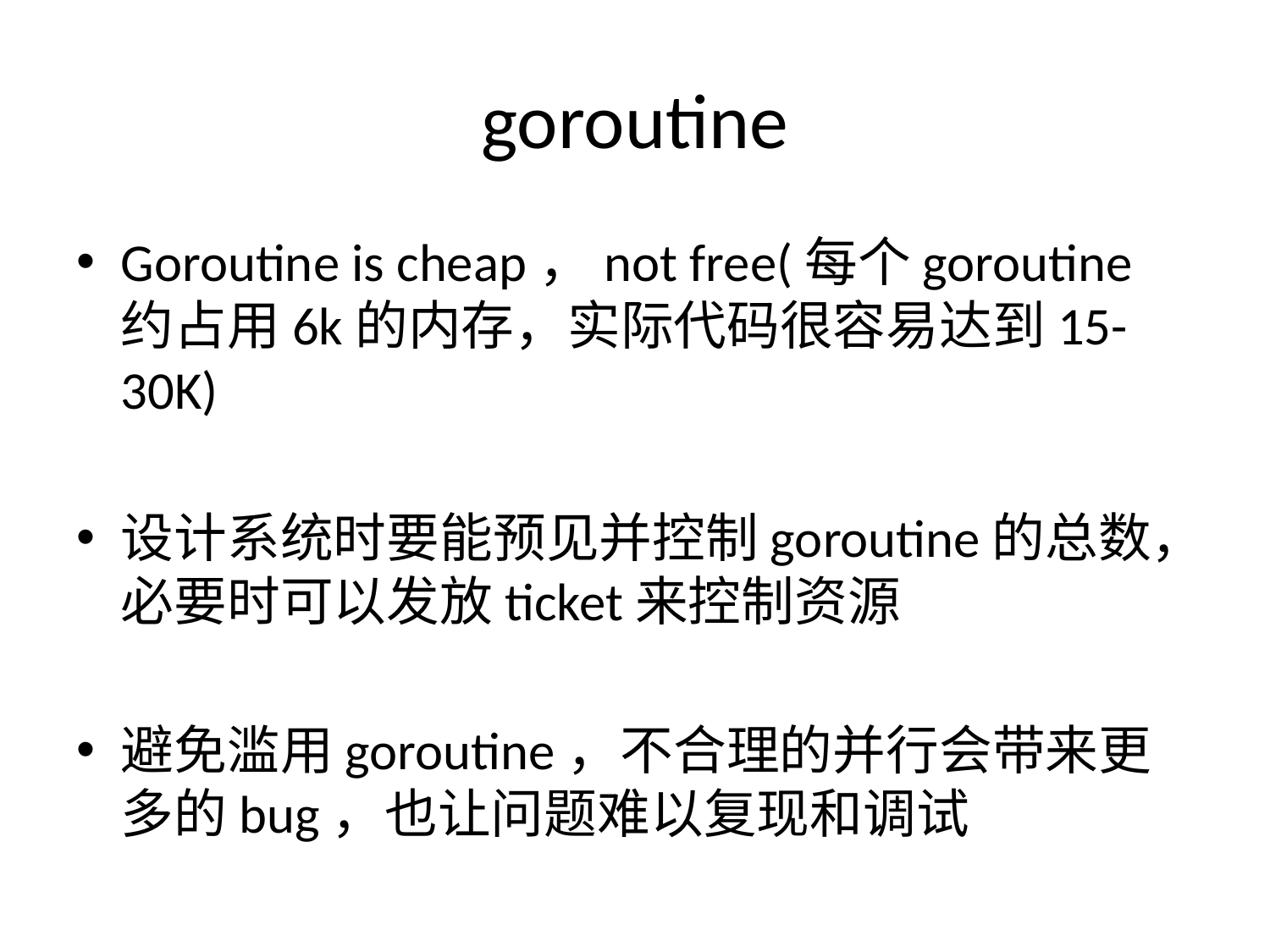

# goroutine
Goroutine is cheap，not free(每个goroutine约占用6k的内存，实际代码很容易达到15-30K)

设计系统时要能预见并控制goroutine的总数，必要时可以发放ticket来控制资源

避免滥用goroutine，不合理的并行会带来更多的bug，也让问题难以复现和调试